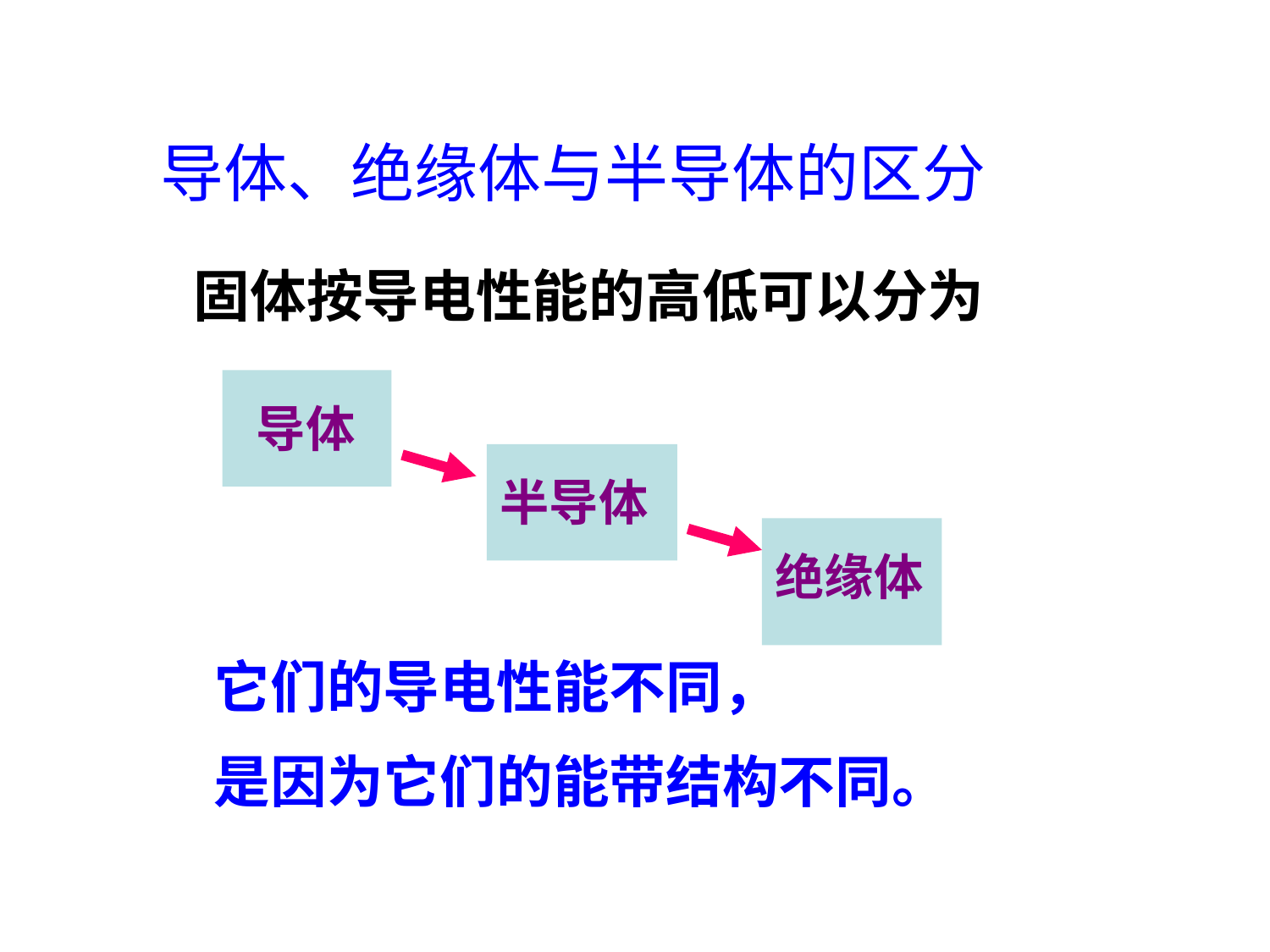

导体、绝缘体与半导体的区分
固体按导电性能的高低可以分为

导体

半导体

绝缘体

 它们的导电性能不同，
 是因为它们的能带结构不同。